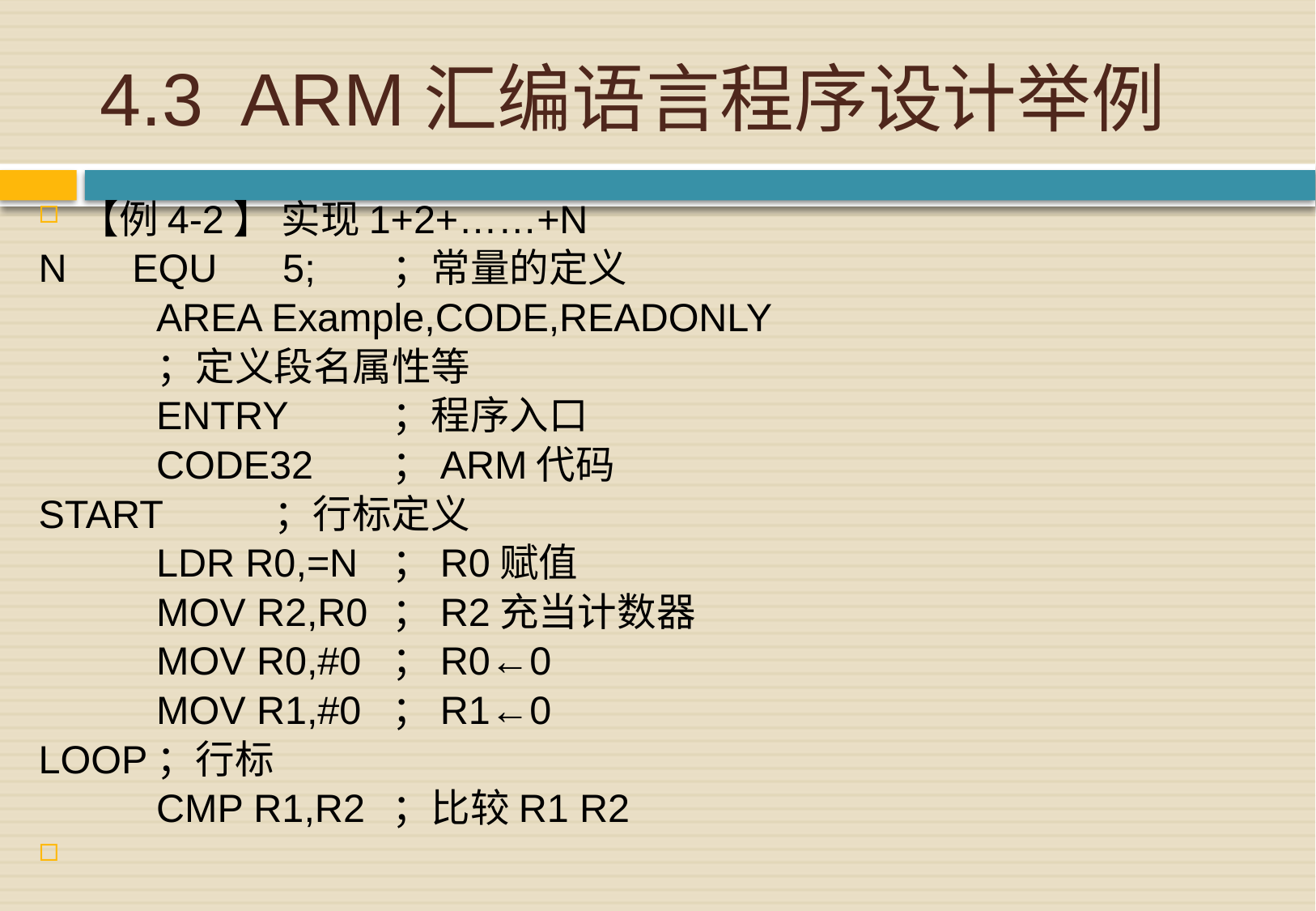

# 4.3  ARM汇编语言程序设计举例
【例4-2】 实现1+2+……+N
N      EQU      5;				；常量的定义
      	AREA Example,CODE,READONLY
							；定义段名属性等
      	ENTRY				；程序入口
      	CODE32				；ARM代码
START										；行标定义
      	LDR R0,=N				；R0赋值
      	MOV R2,R0				；R2充当计数器
      	MOV R0,#0				；R0←0
      	MOV R1,#0				；R1←0
LOOP										；行标
      	CMP R1,R2				；比较R1 R2